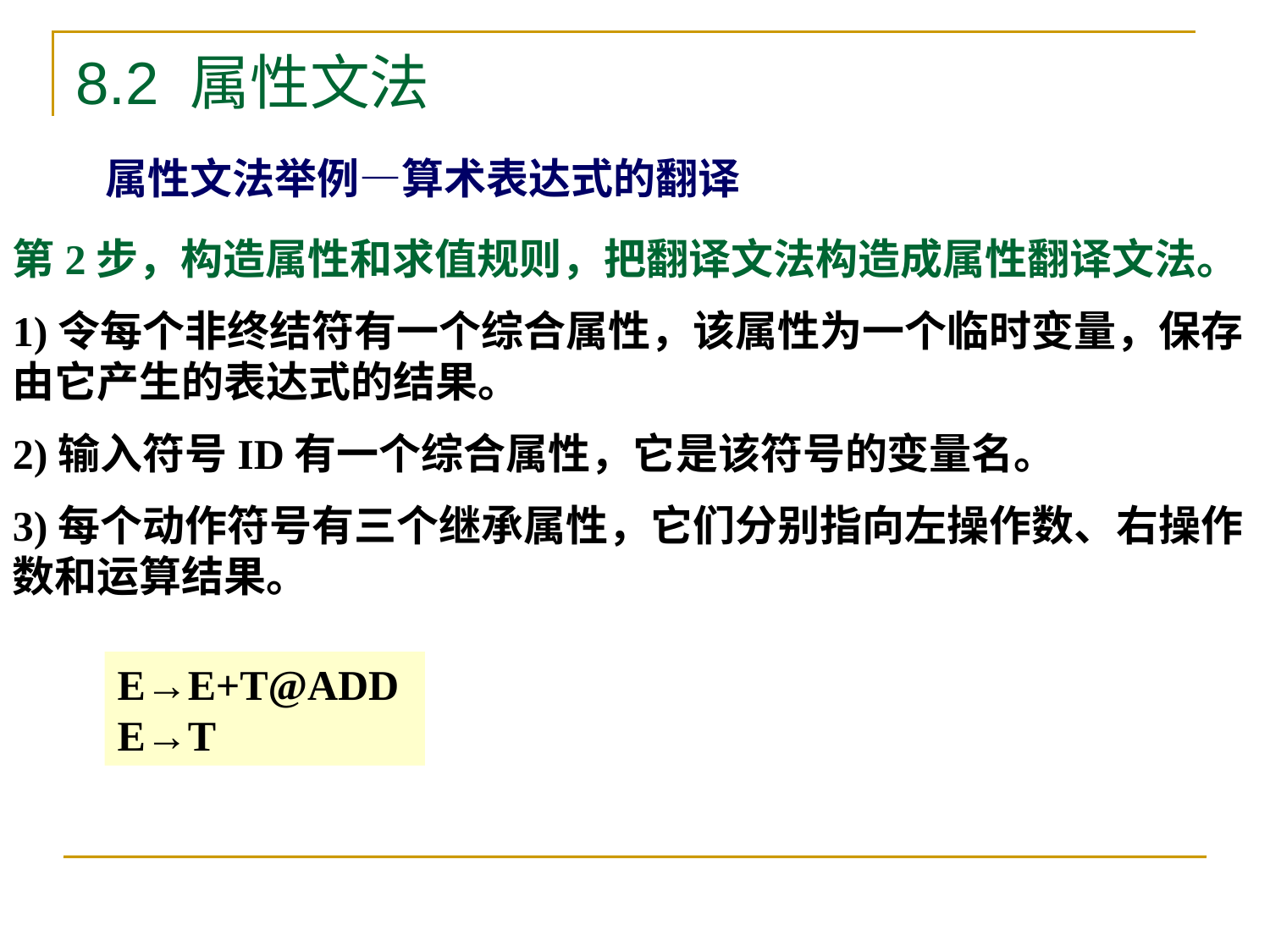

8.2 属性文法
# 属性文法举例—算术表达式的翻译
第2步，构造属性和求值规则，把翻译文法构造成属性翻译文法。
1)令每个非终结符有一个综合属性，该属性为一个临时变量，保存由它产生的表达式的结果。
2)输入符号ID有一个综合属性，它是该符号的变量名。
3)每个动作符号有三个继承属性，它们分别指向左操作数、右操作数和运算结果。
E→E+T@ADD
E→T
42